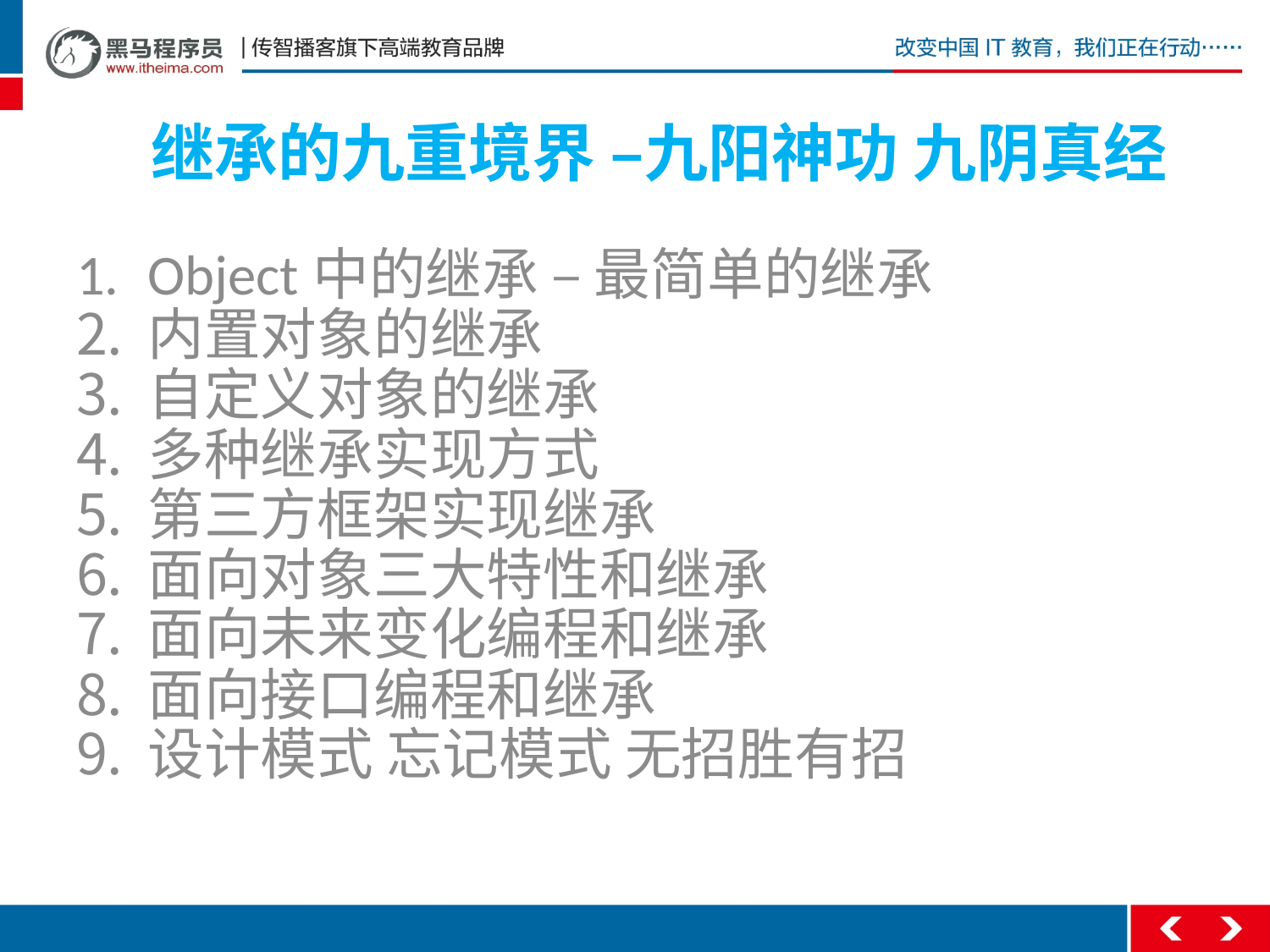

# 继承的九重境界 –九阳神功 九阴真经
Object中的继承 – 最简单的继承
内置对象的继承
自定义对象的继承
多种继承实现方式
第三方框架实现继承
面向对象三大特性和继承
面向未来变化编程和继承
面向接口编程和继承
设计模式 忘记模式 无招胜有招